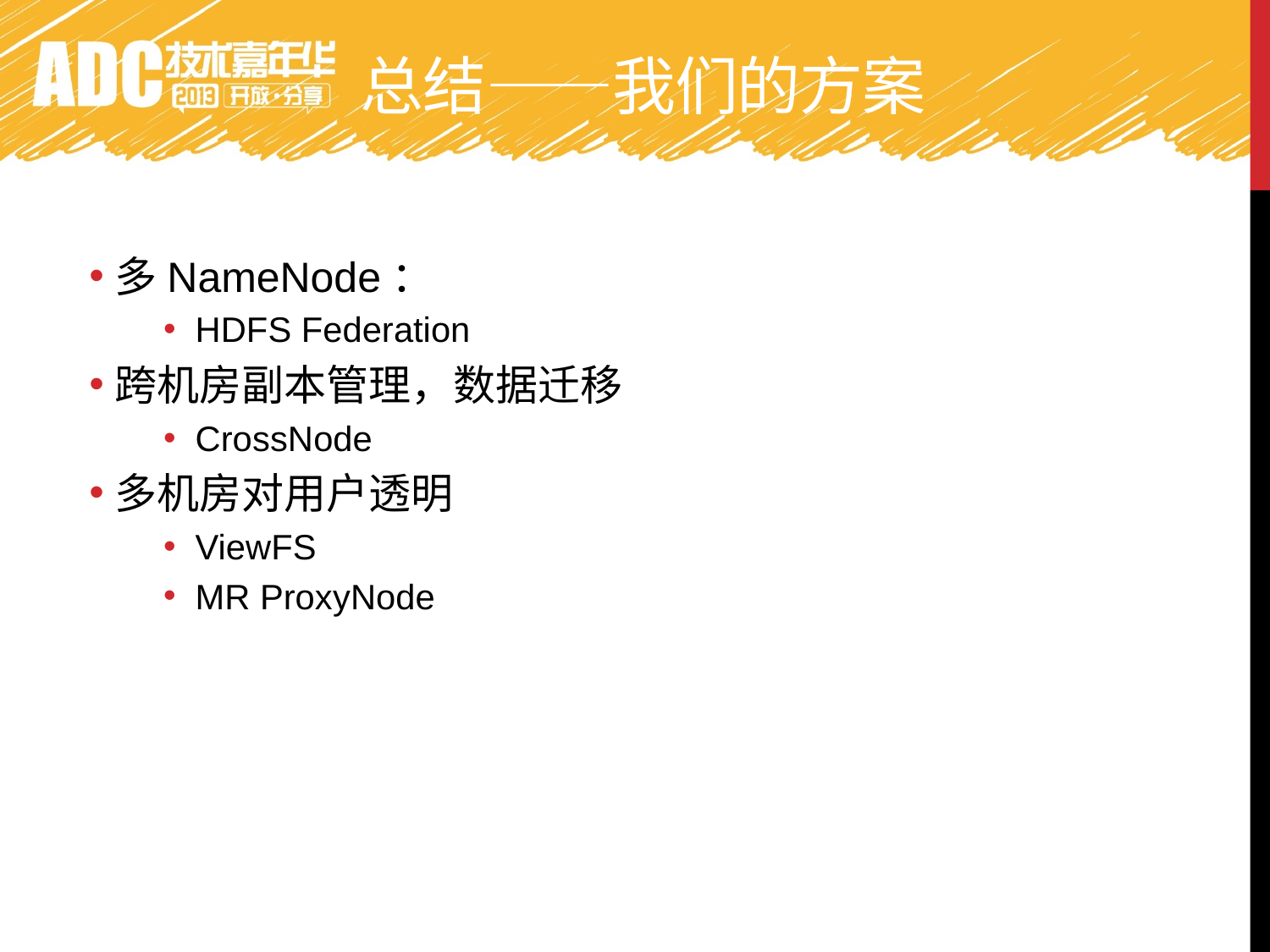

# 总结——我们的方案
多NameNode：
HDFS Federation
跨机房副本管理，数据迁移
CrossNode
多机房对用户透明
ViewFS
MR ProxyNode